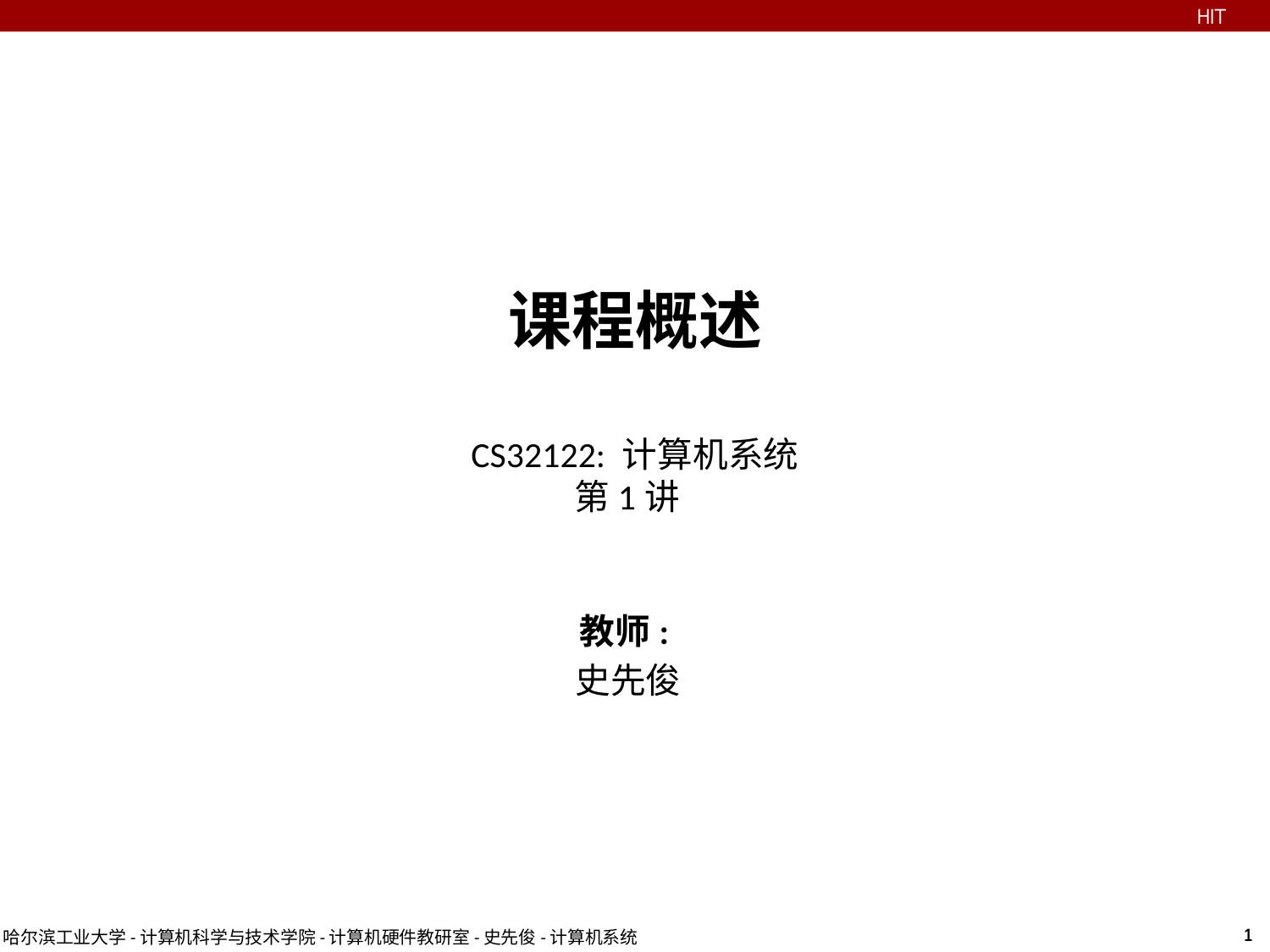

HIT
课程概述
CS32122: 计算机系统
第1讲
教师:
史先俊